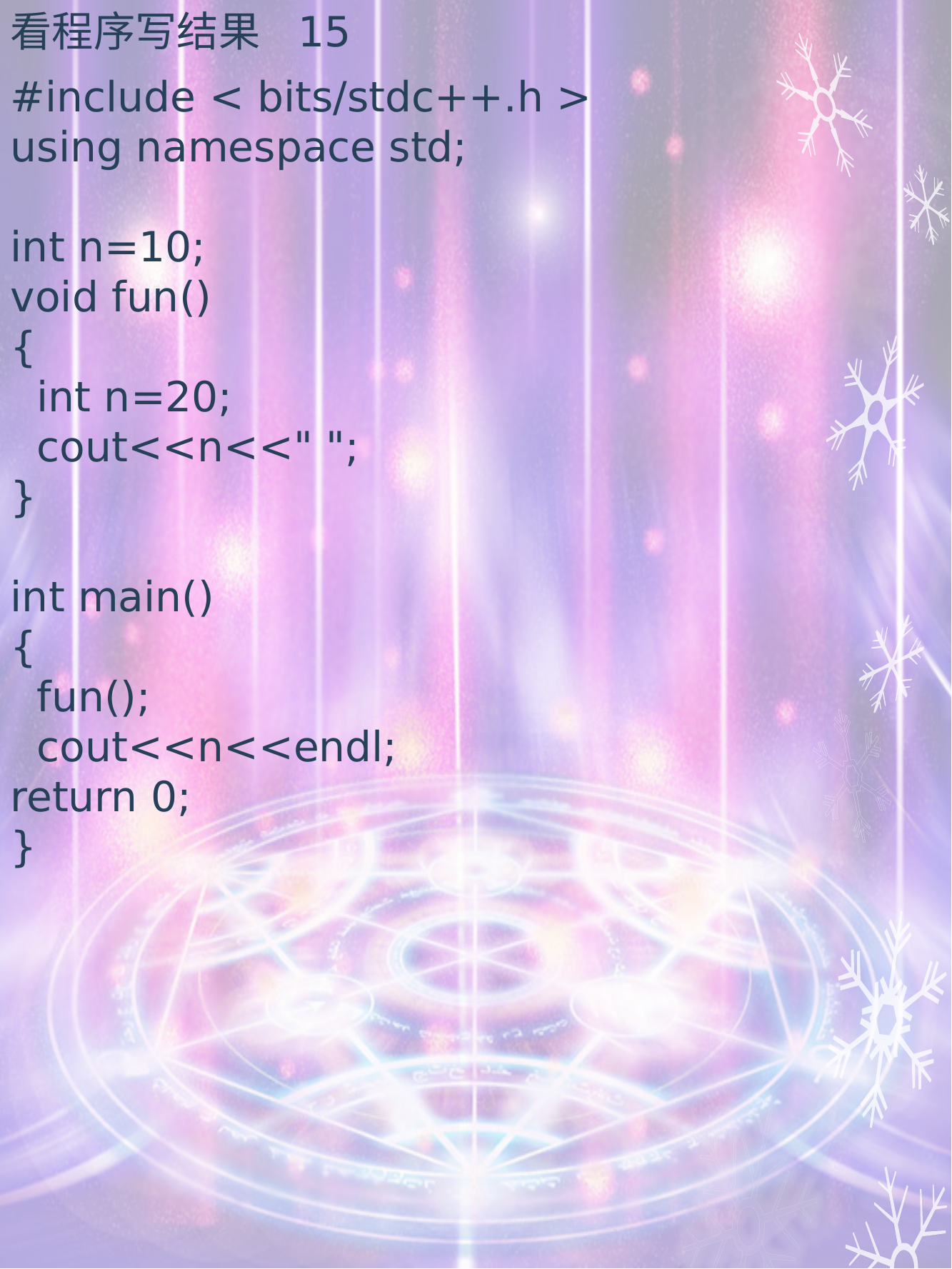

看程序写结果   15
#include < bits/stdc++.h >
using namespace std;

int n=10;
void fun()
{
  int n=20;
  cout<<n<<" ";
}

int main()
{
  fun();
  cout<<n<<endl;
return 0;
}